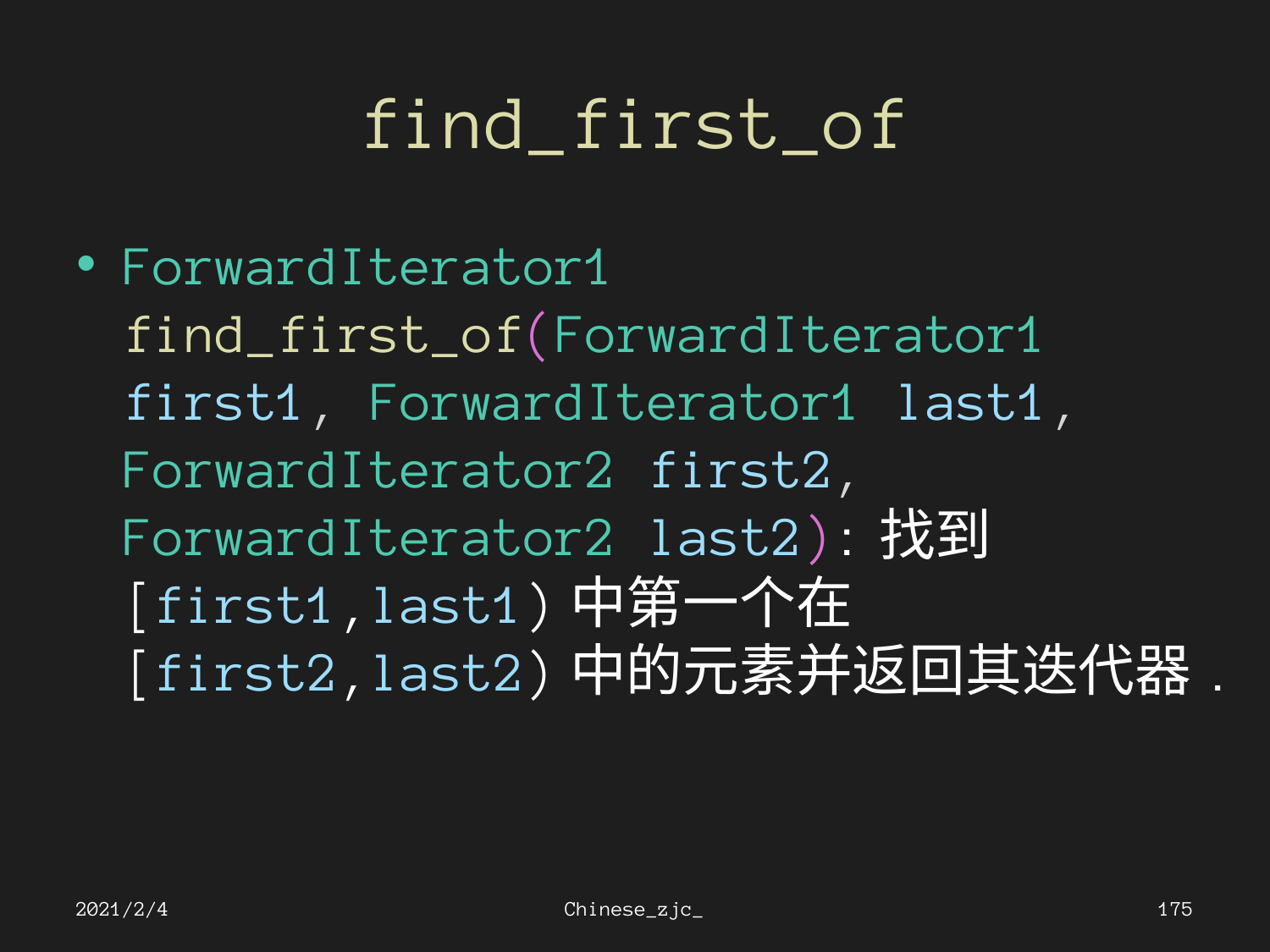

# find_first_of
ForwardIterator1 find_first_of(ForwardIterator1 first1, ForwardIterator1 last1, ForwardIterator2 first2, ForwardIterator2 last2):找到[first1,last1)中第一个在[first2,last2)中的元素并返回其迭代器.
2021/2/4
Chinese_zjc_
175